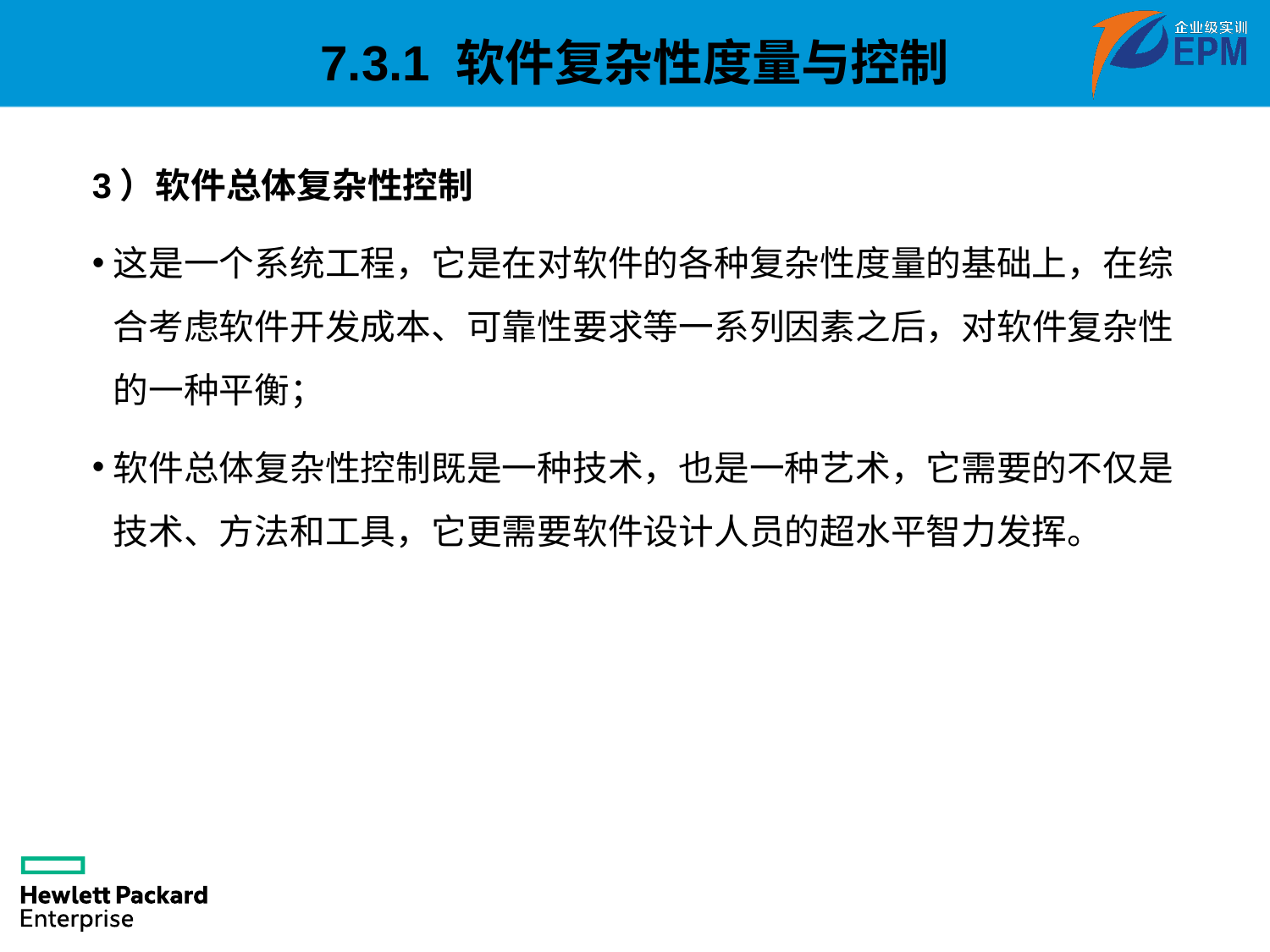

7.3.1 软件复杂性度量与控制
3）软件总体复杂性控制
这是一个系统工程，它是在对软件的各种复杂性度量的基础上，在综合考虑软件开发成本、可靠性要求等一系列因素之后，对软件复杂性的一种平衡；
软件总体复杂性控制既是一种技术，也是一种艺术，它需要的不仅是技术、方法和工具，它更需要软件设计人员的超水平智力发挥。